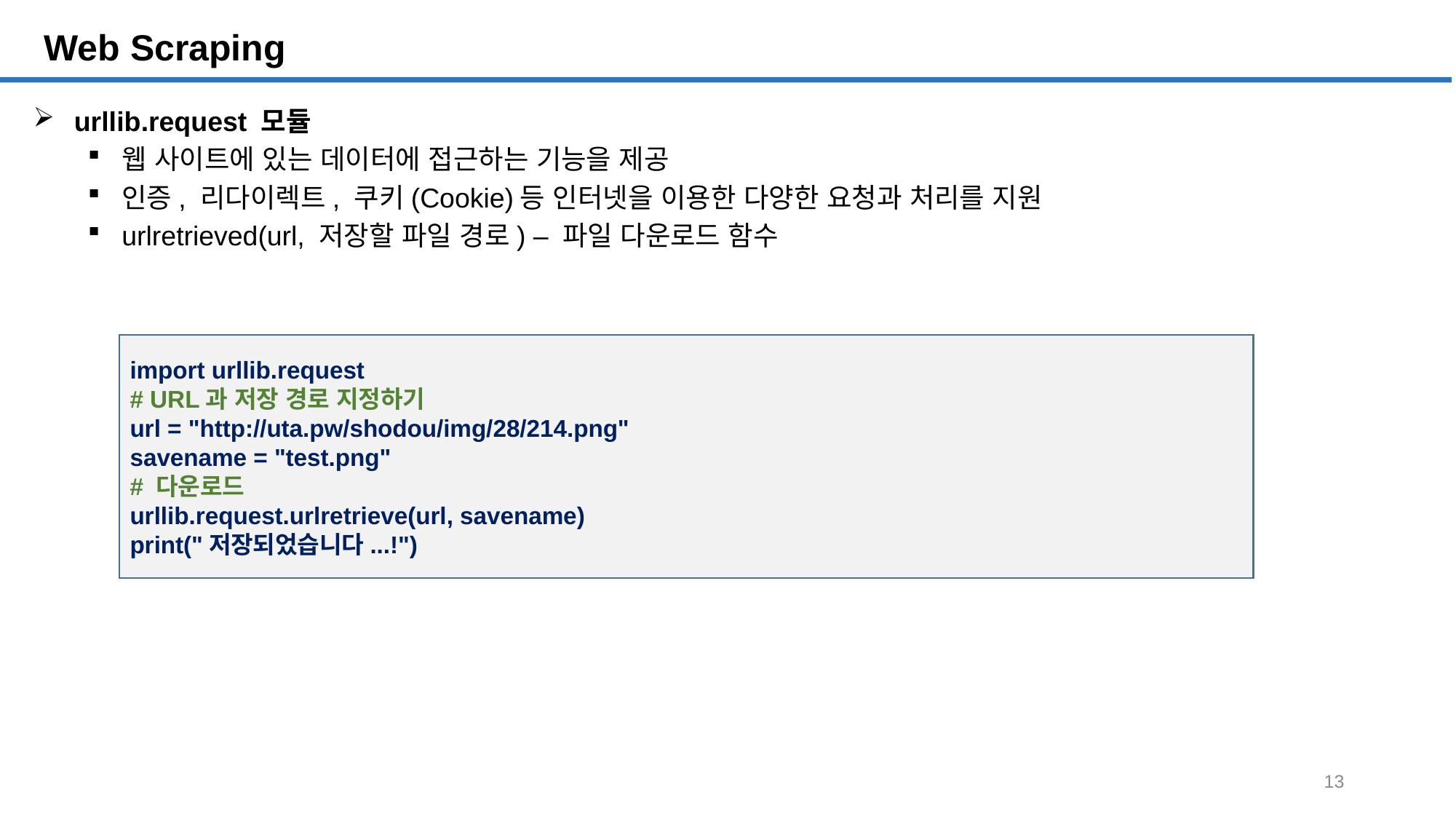

SQL 튜닝 개요
# Web Scraping

urllib.request 모듈
웹 사이트에 있는 데이터에 접근하는 기능을 제공
인증, 리다이렉트, 쿠키(Cookie)등 인터넷을 이용한 다양한 요청과 처리를 지원
urlretrieved(url, 저장할 파일 경로) – 파일 다운로드 함수
import urllib.request
# URL과 저장 경로 지정하기
url = "http://uta.pw/shodou/img/28/214.png"
savename = "test.png"
# 다운로드
urllib.request.urlretrieve(url, savename)
print("저장되었습니다...!")
13